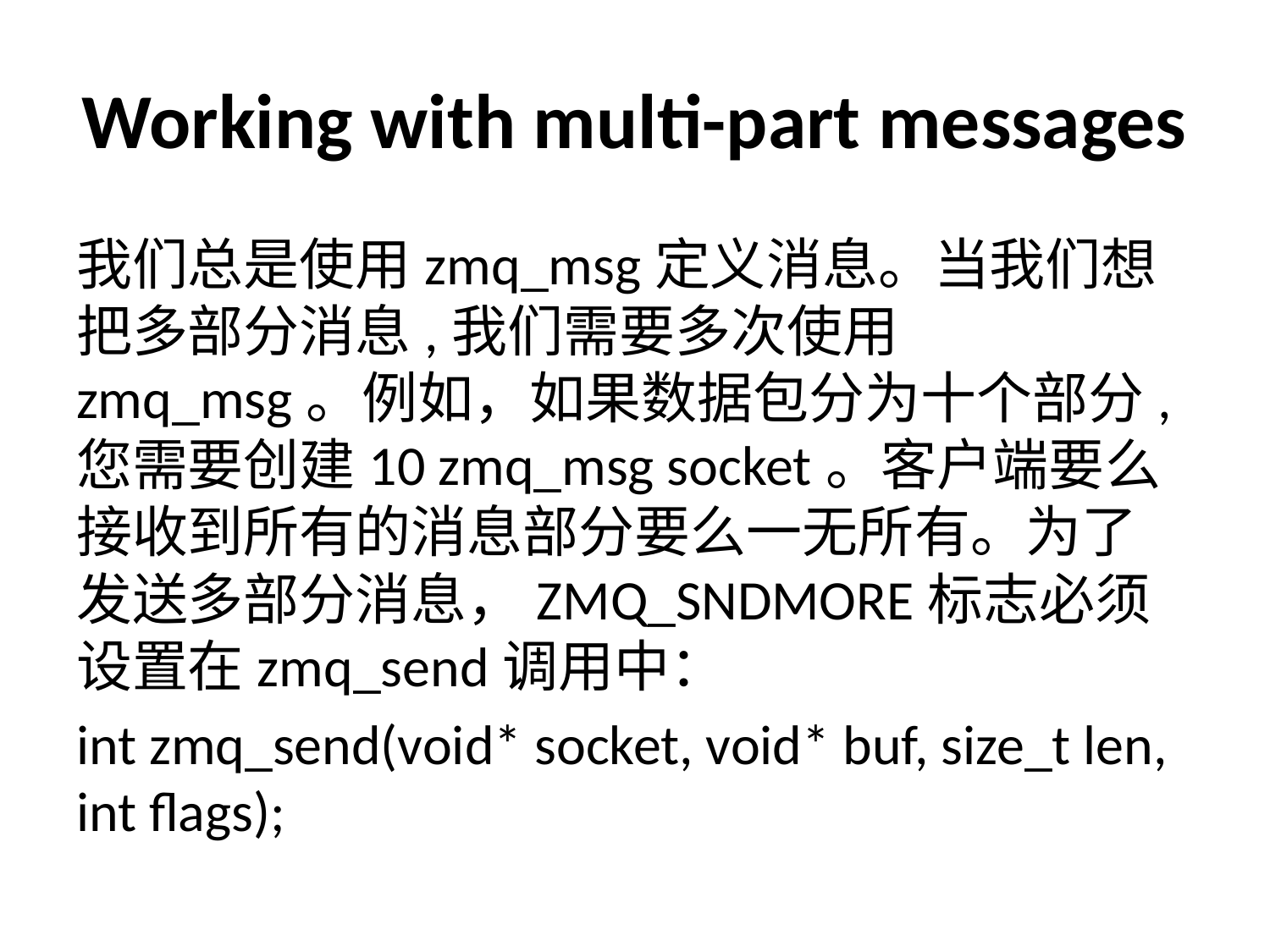

# Working with multi-part messages
我们总是使用zmq_msg定义消息。当我们想把多部分消息,我们需要多次使用zmq_msg。例如，如果数据包分为十个部分,您需要创建10 zmq_msg socket。客户端要么接收到所有的消息部分要么一无所有。为了发送多部分消息，ZMQ_SNDMORE标志必须设置在zmq_send调用中：
int zmq_send(void* socket, void* buf, size_t len, int flags);